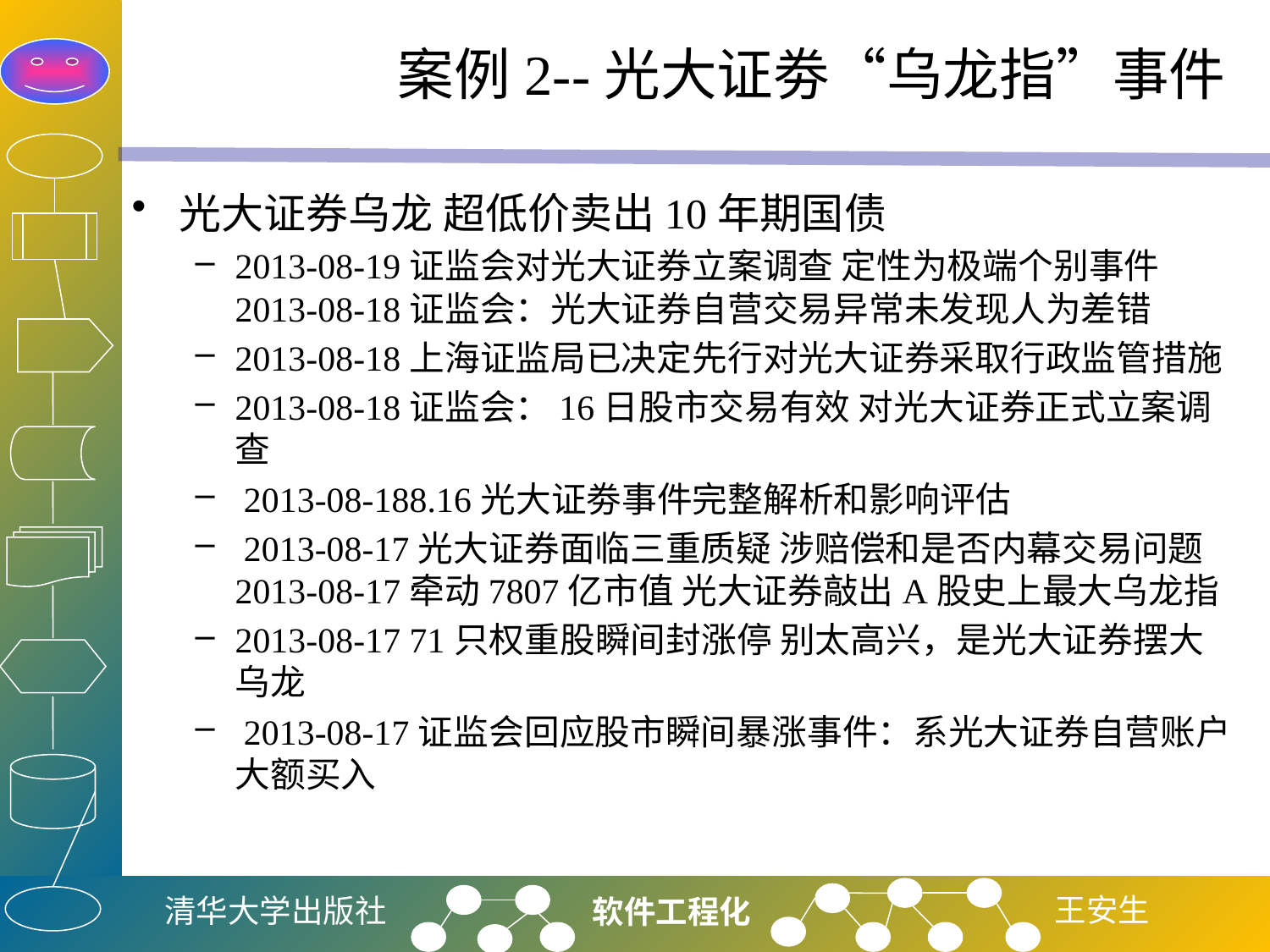

# 案例2--光大证劵“乌龙指”事件
光大证券乌龙 超低价卖出10年期国债
2013-08-19证监会对光大证券立案调查 定性为极端个别事件 2013-08-18证监会：光大证券自营交易异常未发现人为差错
2013-08-18上海证监局已决定先行对光大证券采取行政监管措施
2013-08-18证监会：16日股市交易有效 对光大证券正式立案调查
 2013-08-188.16光大证劵事件完整解析和影响评估
 2013-08-17光大证券面临三重质疑 涉赔偿和是否内幕交易问题 2013-08-17牵动7807亿市值 光大证券敲出A股史上最大乌龙指
2013-08-17 71只权重股瞬间封涨停 别太高兴，是光大证券摆大乌龙
 2013-08-17证监会回应股市瞬间暴涨事件：系光大证券自营账户大额买入